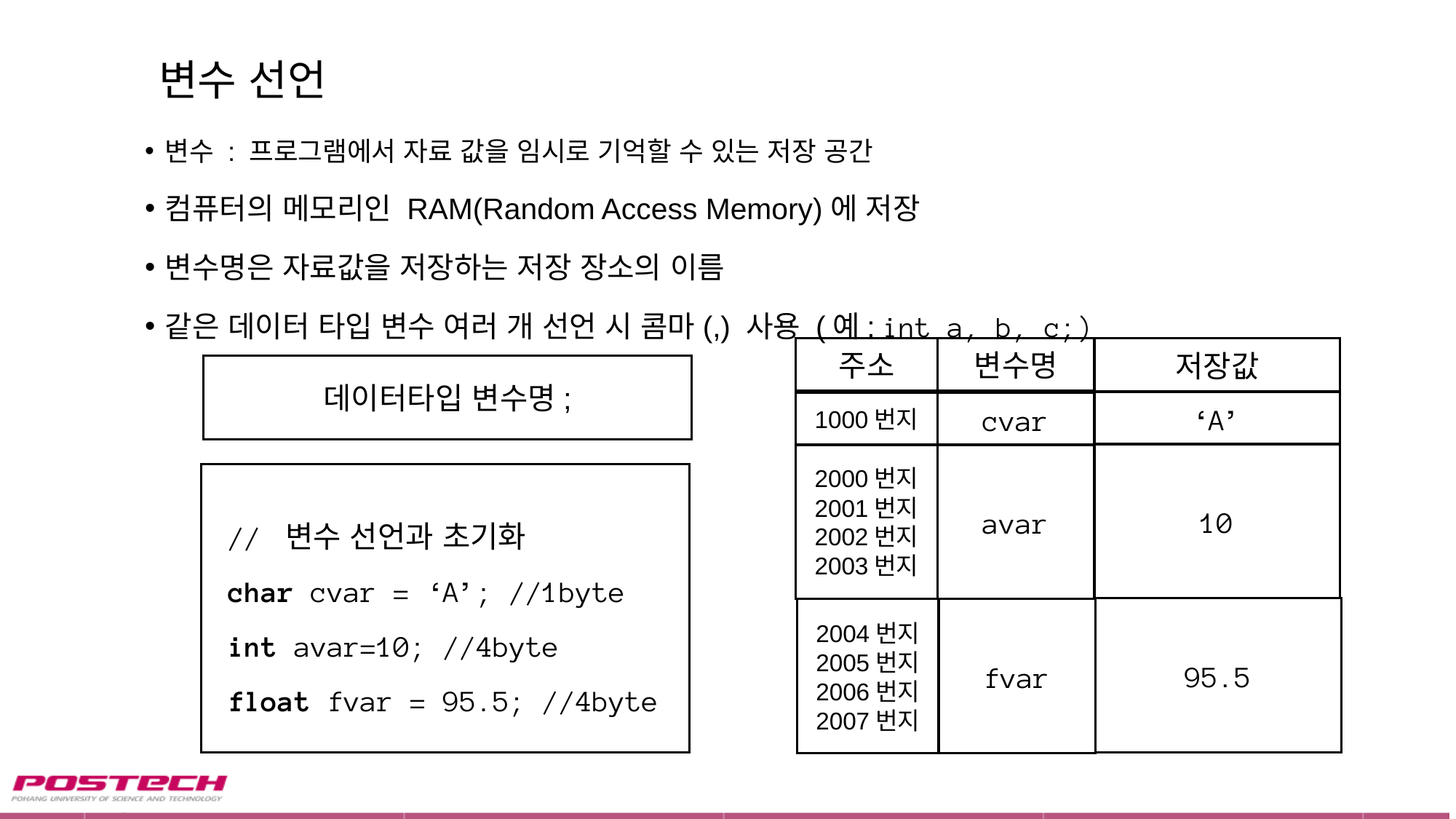

# 변수 선언
변수 : 프로그램에서 자료 값을 임시로 기억할 수 있는 저장 공간
컴퓨터의 메모리인 RAM(Random Access Memory)에 저장
변수명은 자료값을 저장하는 저장 장소의 이름
같은 데이터 타입 변수 여러 개 선언 시 콤마(,) 사용 (예: int a, b, c;)
주소
변수명
저장값
데이터타입 변수명;
‘A’
1000번지
cvar
10
2000번지
2001번지
2002번지
2003번지
avar
 // 변수 선언과 초기화
 char cvar = ‘A’; //1byte
 int avar=10; //4byte
 float fvar = 95.5; //4byte
95.5
2004번지
2005번지
2006번지
2007번지
fvar